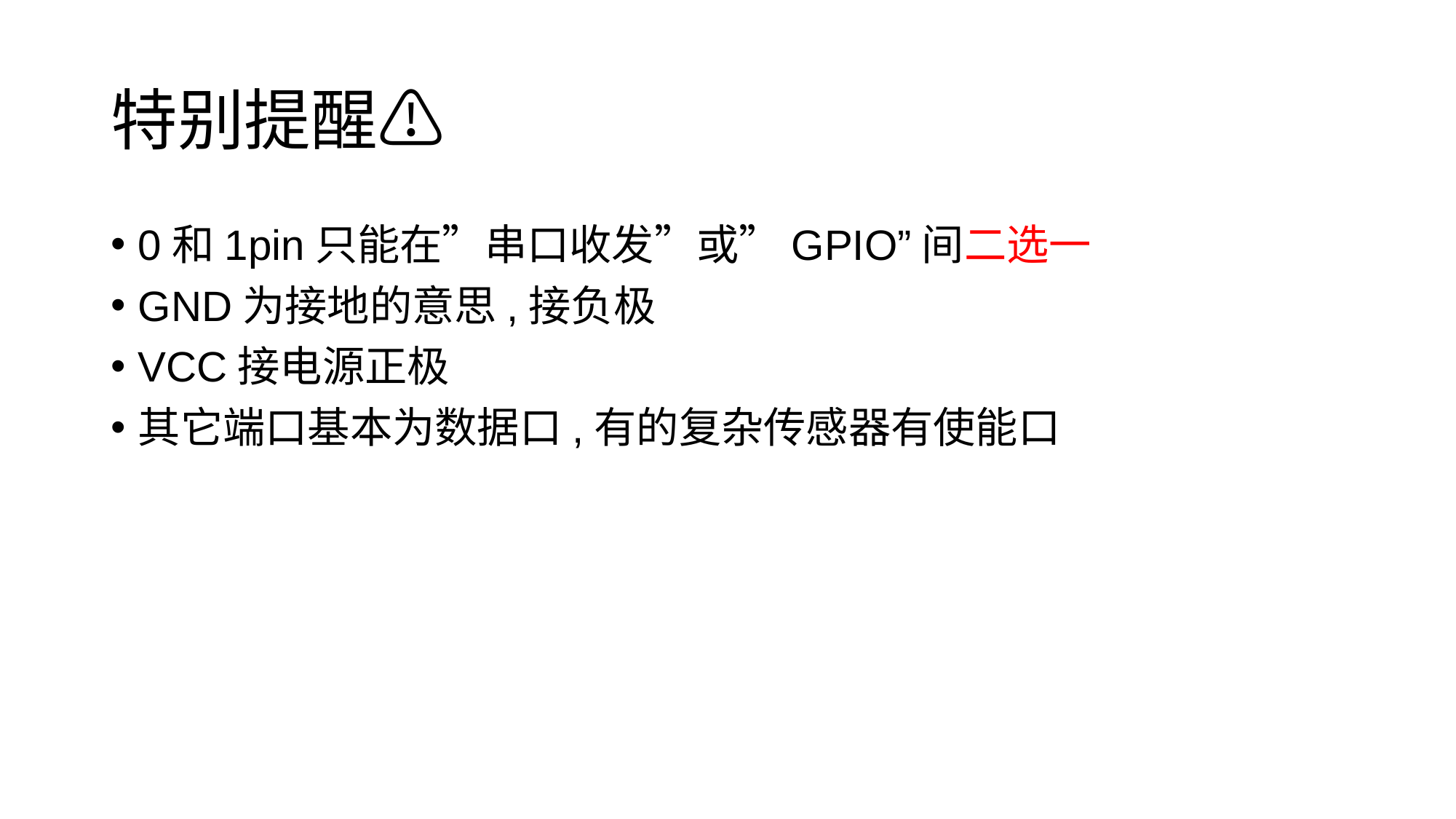

# 特别提醒⚠
0和1pin只能在”串口收发”或”GPIO”间二选一
GND为接地的意思,接负极
VCC接电源正极
其它端口基本为数据口,有的复杂传感器有使能口